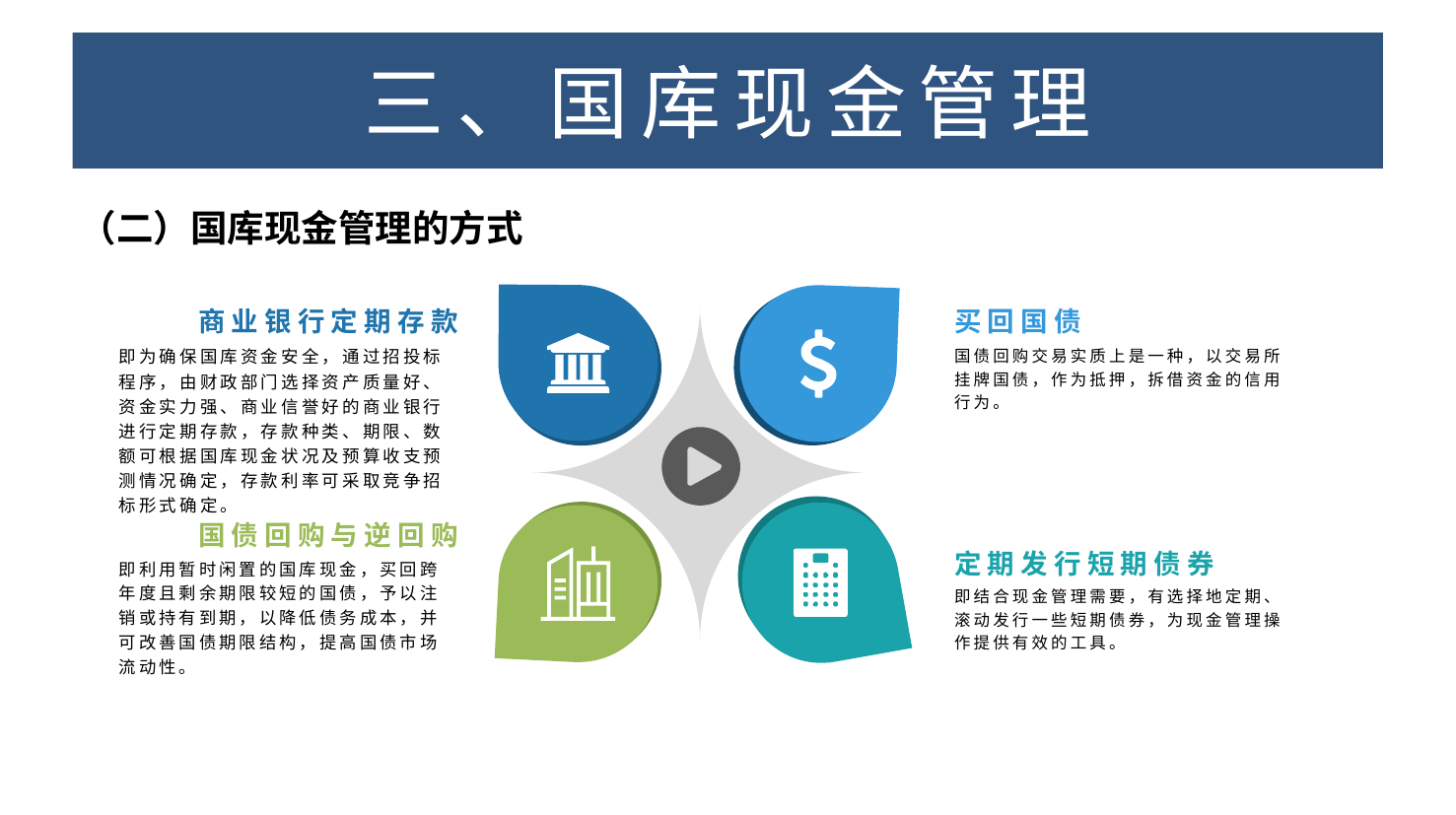

三、国库现金管理
# 三、国库现金管理
（二）国库现金管理的方式

商业银行定期存款
买回国债

即为确保国库资金安全，通过招投标程序，由财政部门选择资产质量好、资金实力强、商业信誉好的商业银行进行定期存款，存款种类、期限、数额可根据国库现金状况及预算收支预测情况确定，存款利率可采取竞争招标形式确定。
国债回购交易实质上是一种，以交易所挂牌国债，作为抵押，拆借资金的信用行为。

国债回购与逆回购

定期发行短期债券

即利用暂时闲置的国库现金，买回跨年度且剩余期限较短的国债，予以注销或持有到期，以降低债务成本，并可改善国债期限结构，提高国债市场流动性。
即结合现金管理需要，有选择地定期、滚动发行一些短期债券，为现金管理操作提供有效的工具。